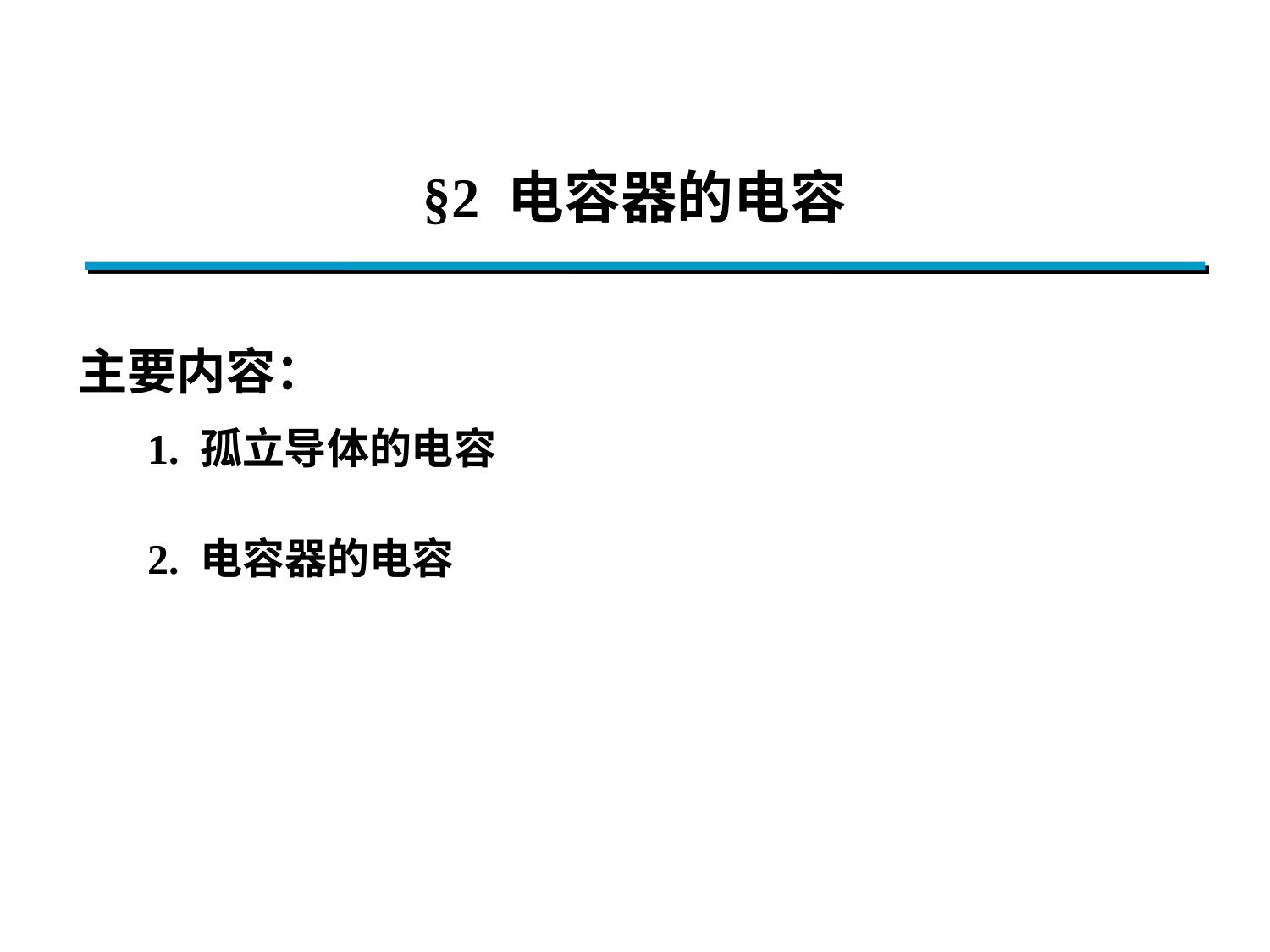

§2 电容器的电容

主要内容：
1. 孤立导体的电容
2. 电容器的电容